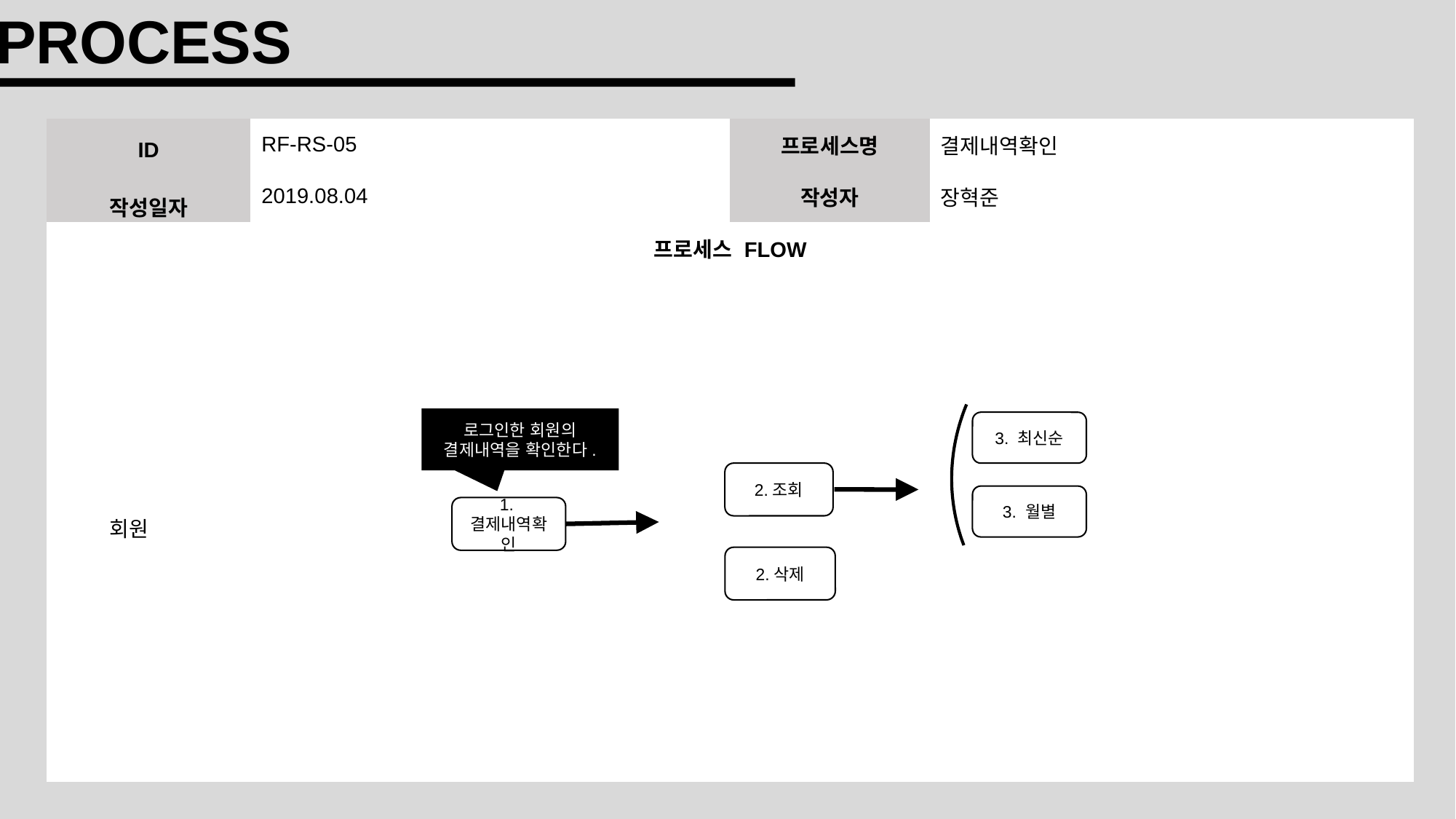

PROCESS

| ID |  | RF-RS-05 | 프로세스명 | 결제내역확인 |
| --- | --- | --- | --- | --- |
| 작성일자 |  | 2019.08.04 | 작성자 | 장혁준 |
| 프로세스 FLOW |  |  |  |  |
| 회원 |  |  |  |  |

로그인한 회원의 결제내역을 확인한다.
3. 최신순
2.조회
3. 월별
1.결제내역확인
2.삭제